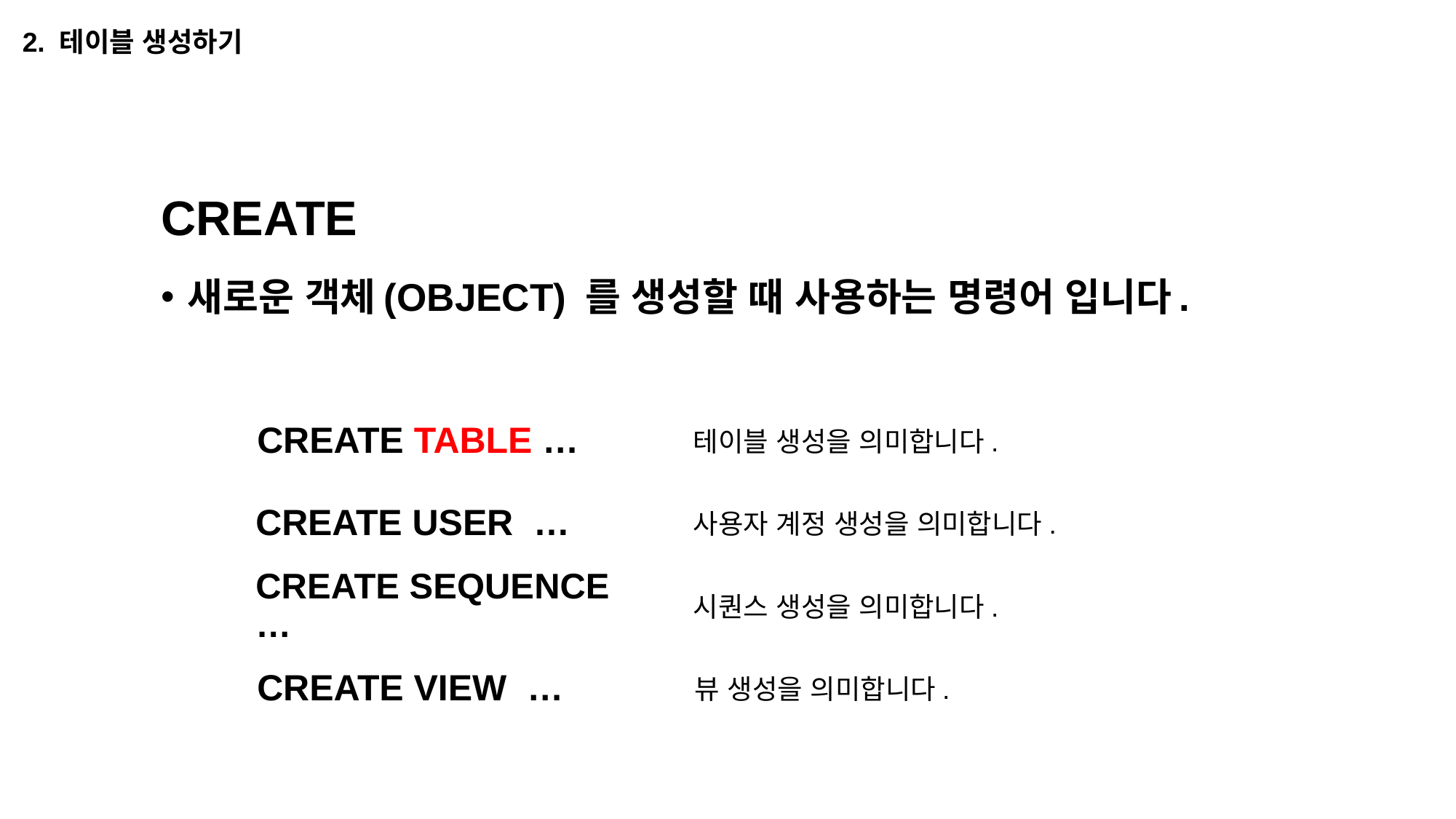

2. 테이블 생성하기
# CREATE
새로운 객체(OBJECT) 를 생성할 때 사용하는 명령어 입니다.
CREATE TABLE …
테이블 생성을 의미합니다.
CREATE USER  …
사용자 계정 생성을 의미합니다.
CREATE SEQUENCE  …
시퀀스 생성을 의미합니다.
CREATE VIEW  …
뷰 생성을 의미합니다.